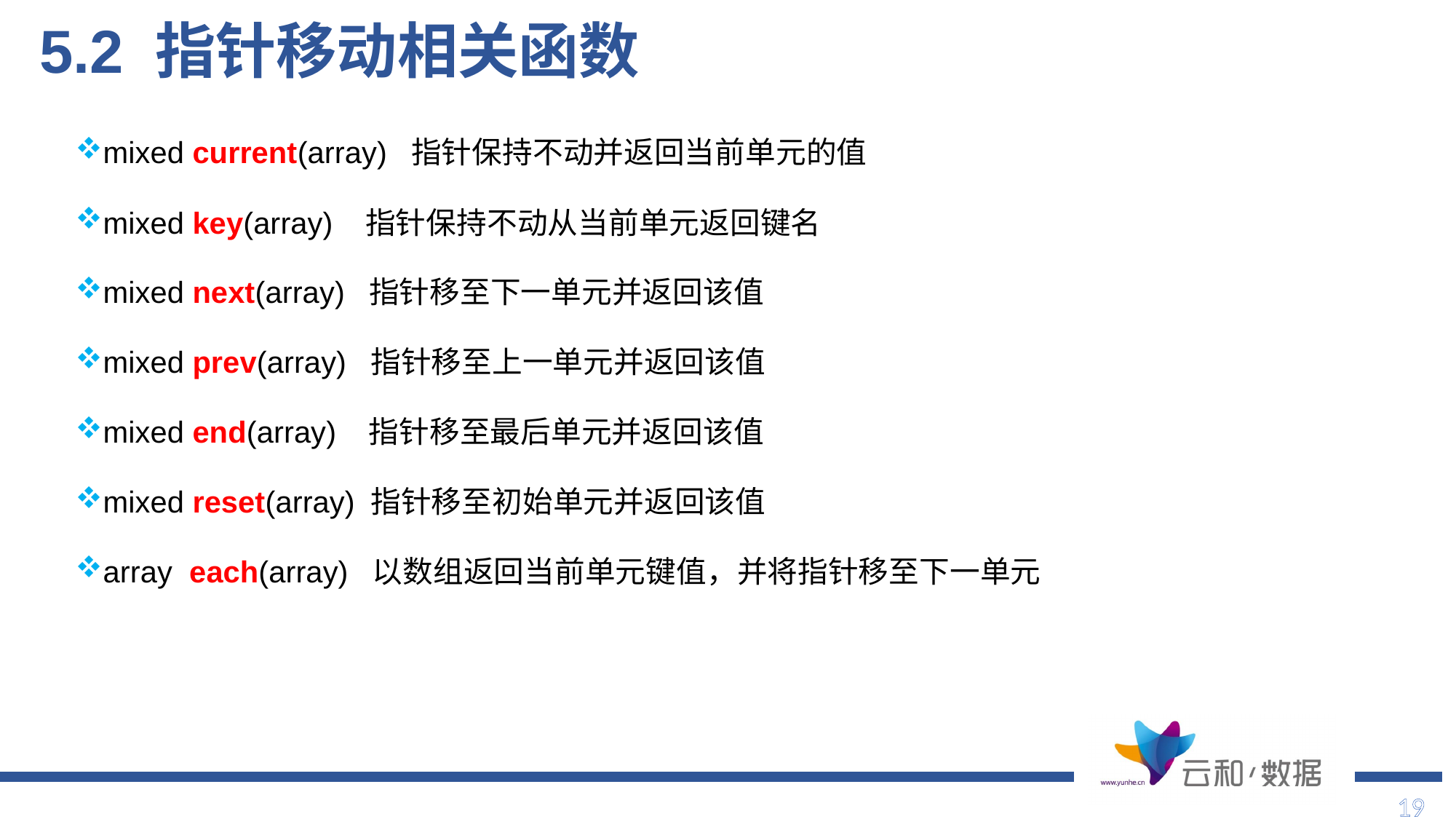

# 5.2 指针移动相关函数
mixed current(array)  指针保持不动并返回当前单元的值
mixed key(array)   指针保持不动从当前单元返回键名
mixed next(array)  指针移至下一单元并返回该值
mixed prev(array)  指针移至上一单元并返回该值
mixed end(array)   指针移至最后单元并返回该值
mixed reset(array) 指针移至初始单元并返回该值
array  each(array)  以数组返回当前单元键值，并将指针移至下一单元